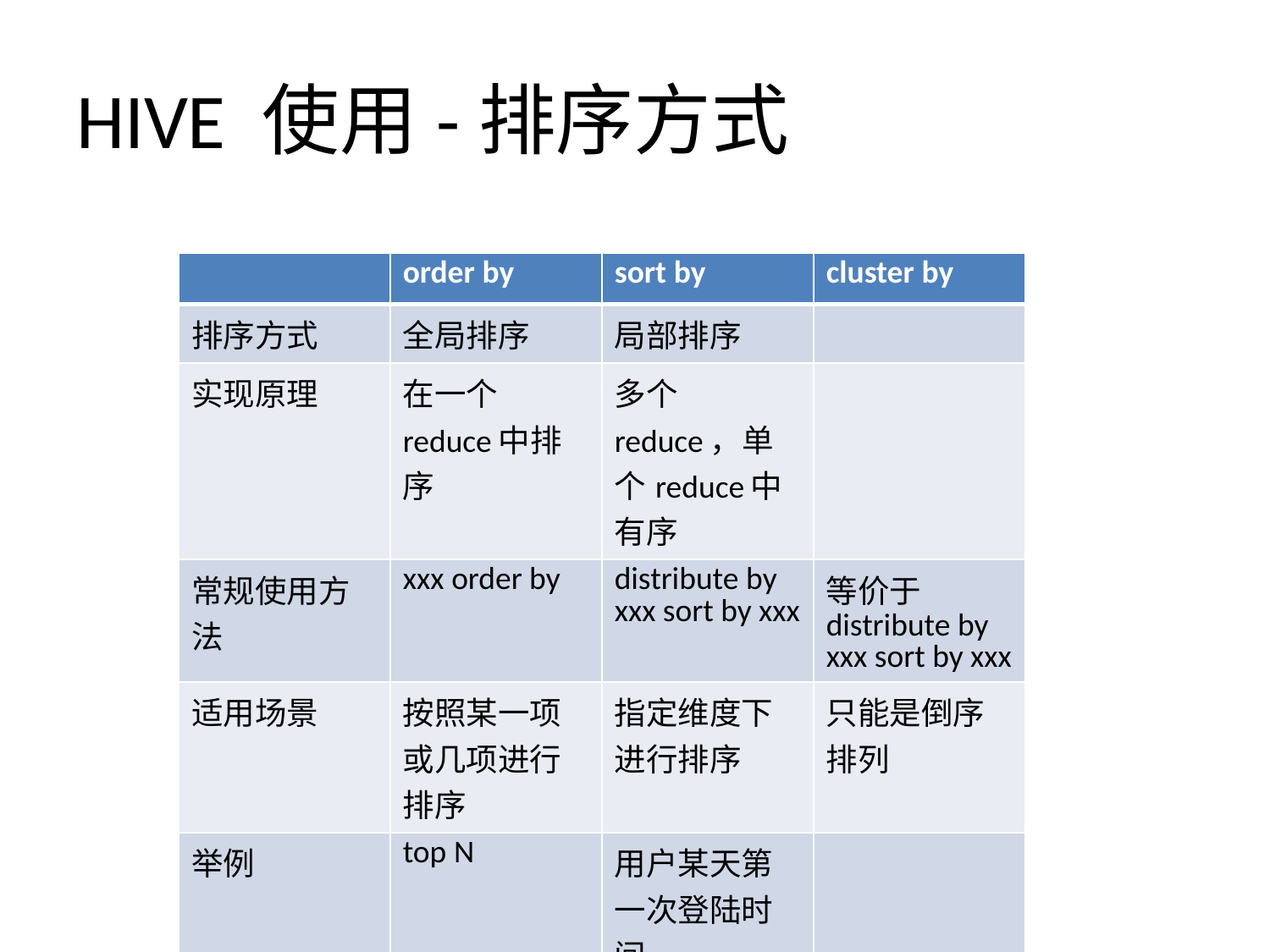

# HIVE 使用-排序方式
|  | order by | sort by | cluster by |
| --- | --- | --- | --- |
| 排序方式 | 全局排序 | 局部排序 |  |
| 实现原理 | 在一个reduce中排序 | 多个reduce，单个reduce中有序 |  |
| 常规使用方法 | xxx order by | distribute by xxx sort by xxx | 等价于distribute by xxx sort by xxx |
| 适用场景 | 按照某一项或几项进行排序 | 指定维度下进行排序 | 只能是倒序排列 |
| 举例 | top N | 用户某天第一次登陆时间 |  |